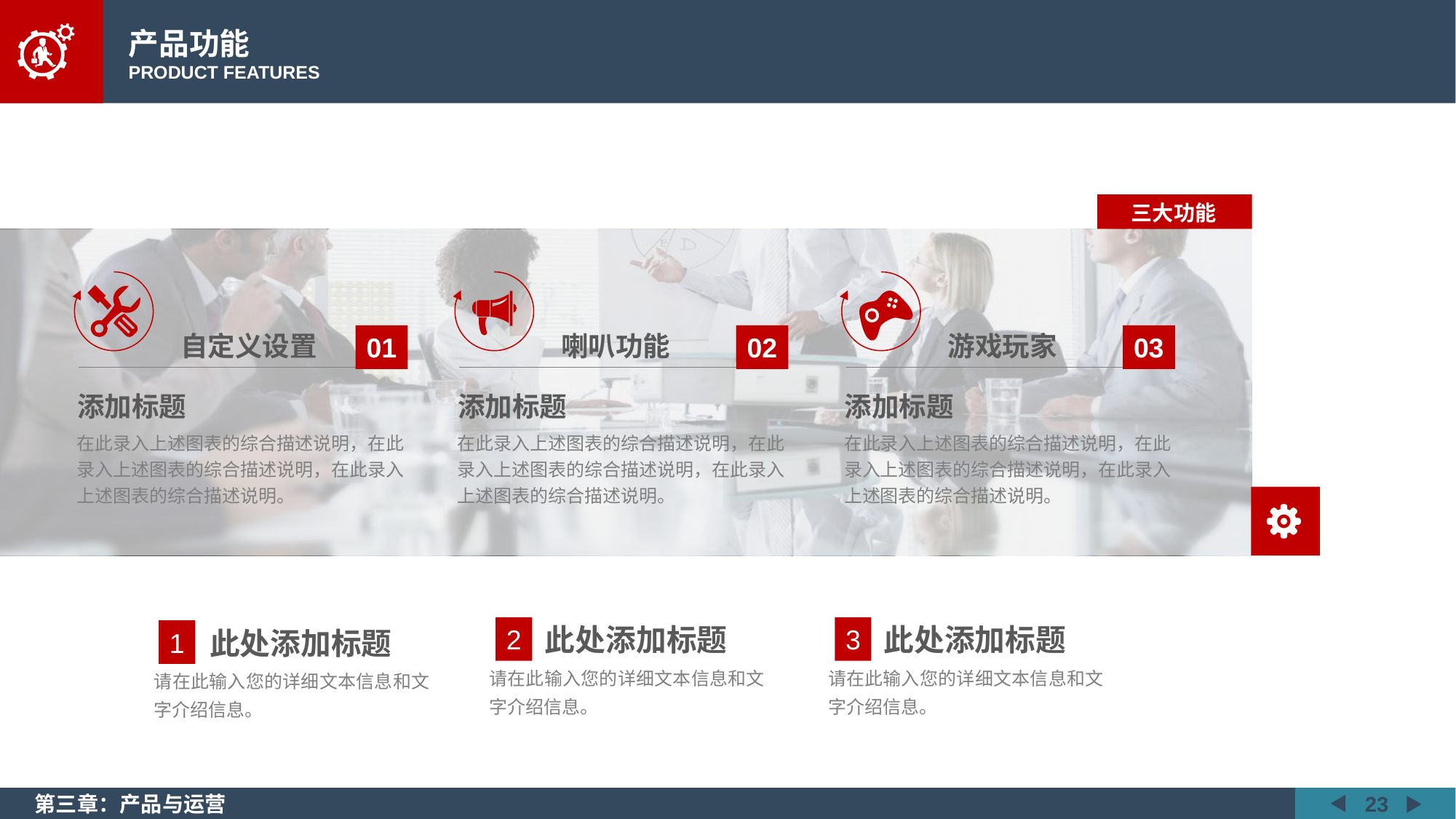

产品功能
PRODUCT FEATURES

三大功能

自定义设置
喇叭功能
游戏玩家
01
02
03

添加标题
添加标题
添加标题
在此录入上述图表的综合描述说明，在此录入上述图表的综合描述说明，在此录入上述图表的综合描述说明。
在此录入上述图表的综合描述说明，在此录入上述图表的综合描述说明，在此录入上述图表的综合描述说明。
在此录入上述图表的综合描述说明，在此录入上述图表的综合描述说明，在此录入上述图表的综合描述说明。

此处添加标题
此处添加标题
2
3
此处添加标题
1
请在此输入您的详细文本信息和文字介绍信息。
请在此输入您的详细文本信息和文字介绍信息。
请在此输入您的详细文本信息和文字介绍信息。
第三章：产品与运营
23